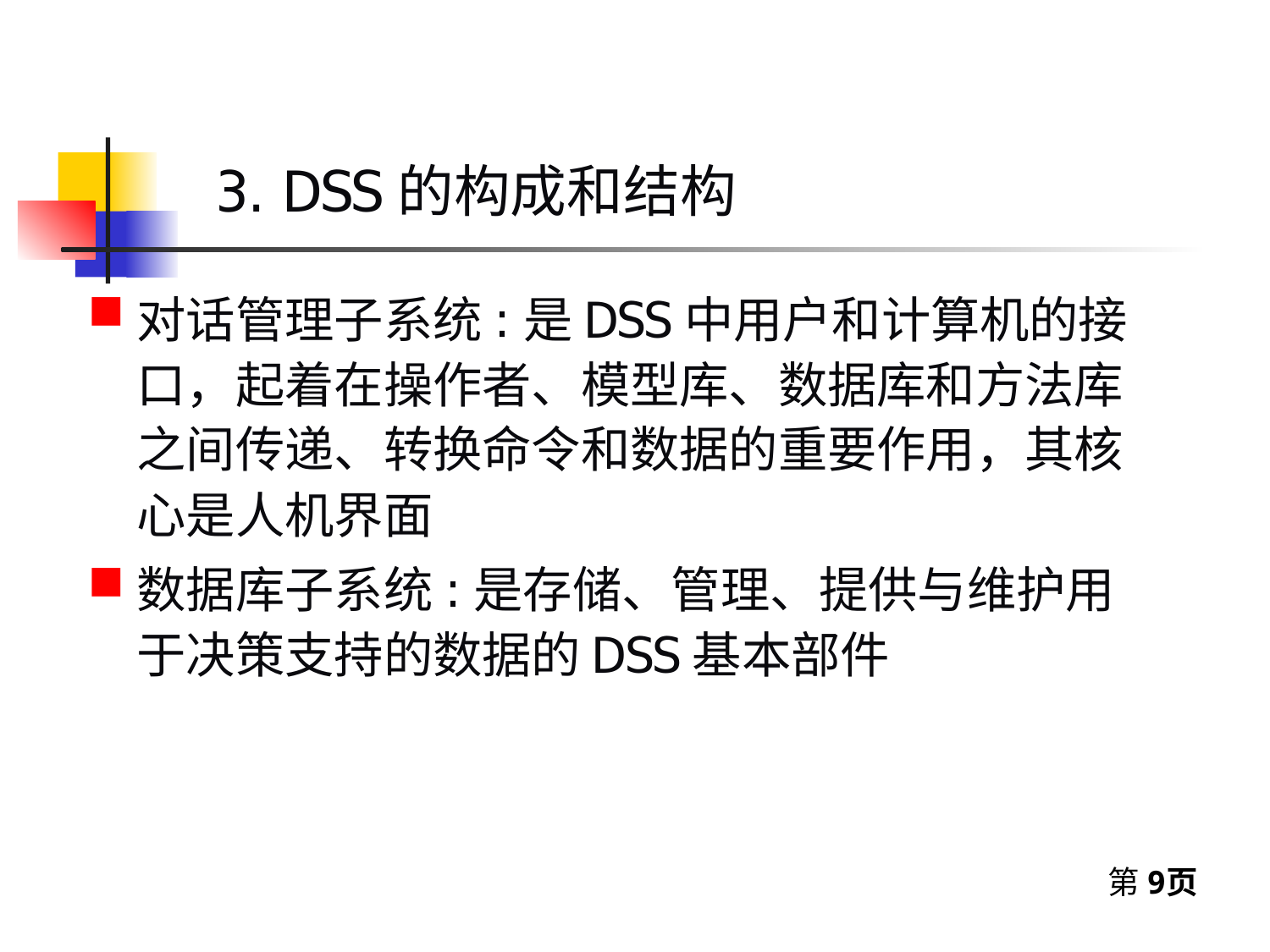

3. DSS的构成和结构
对话管理子系统:是DSS中用户和计算机的接口，起着在操作者、模型库、数据库和方法库之间传递、转换命令和数据的重要作用，其核心是人机界面
数据库子系统:是存储、管理、提供与维护用于决策支持的数据的DSS基本部件